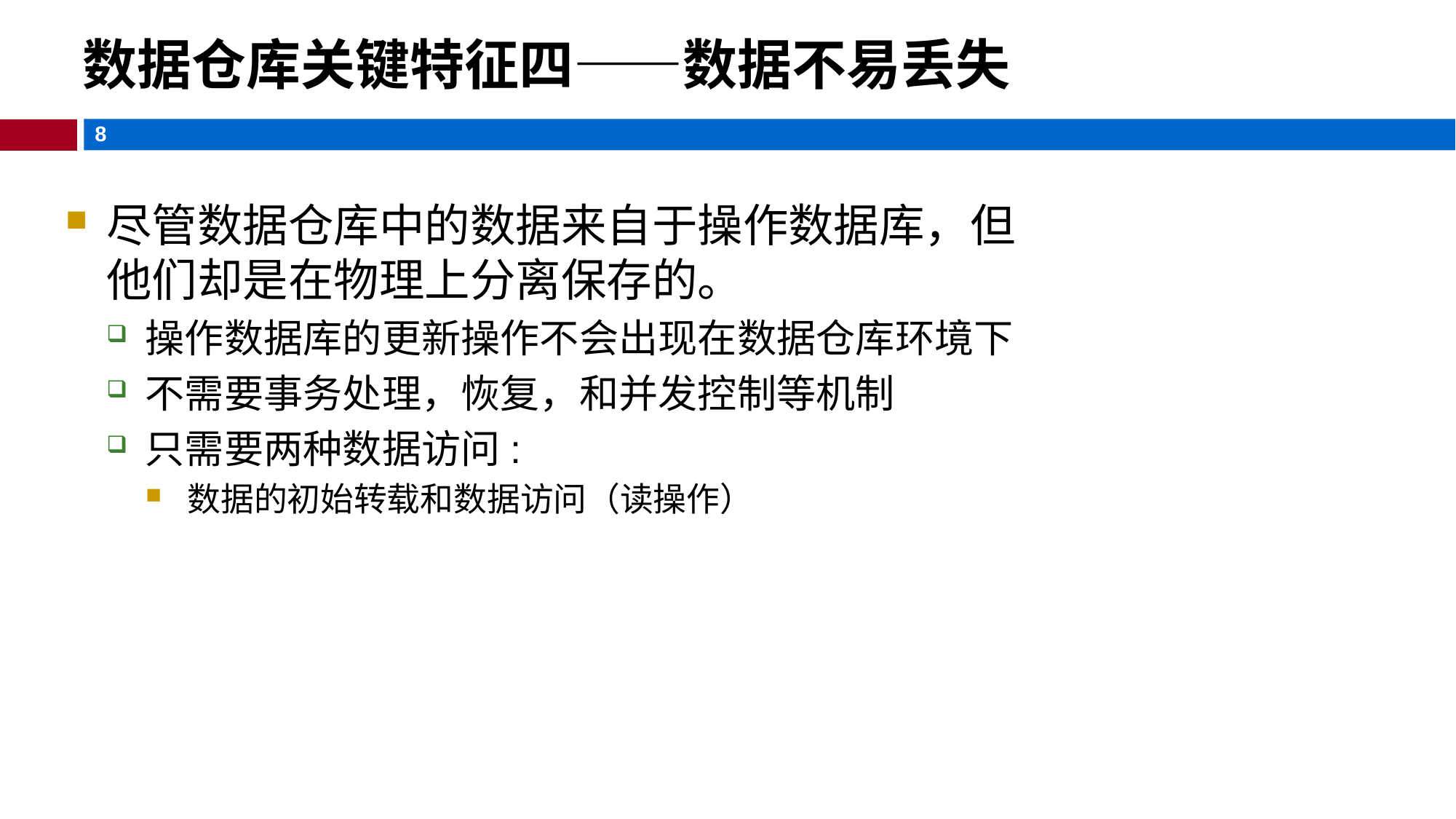

数据仓库关键特征四——数据不易丢失
尽管数据仓库中的数据来自于操作数据库，但他们却是在物理上分离保存的。
操作数据库的更新操作不会出现在数据仓库环境下
不需要事务处理，恢复，和并发控制等机制
只需要两种数据访问:
数据的初始转载和数据访问（读操作）